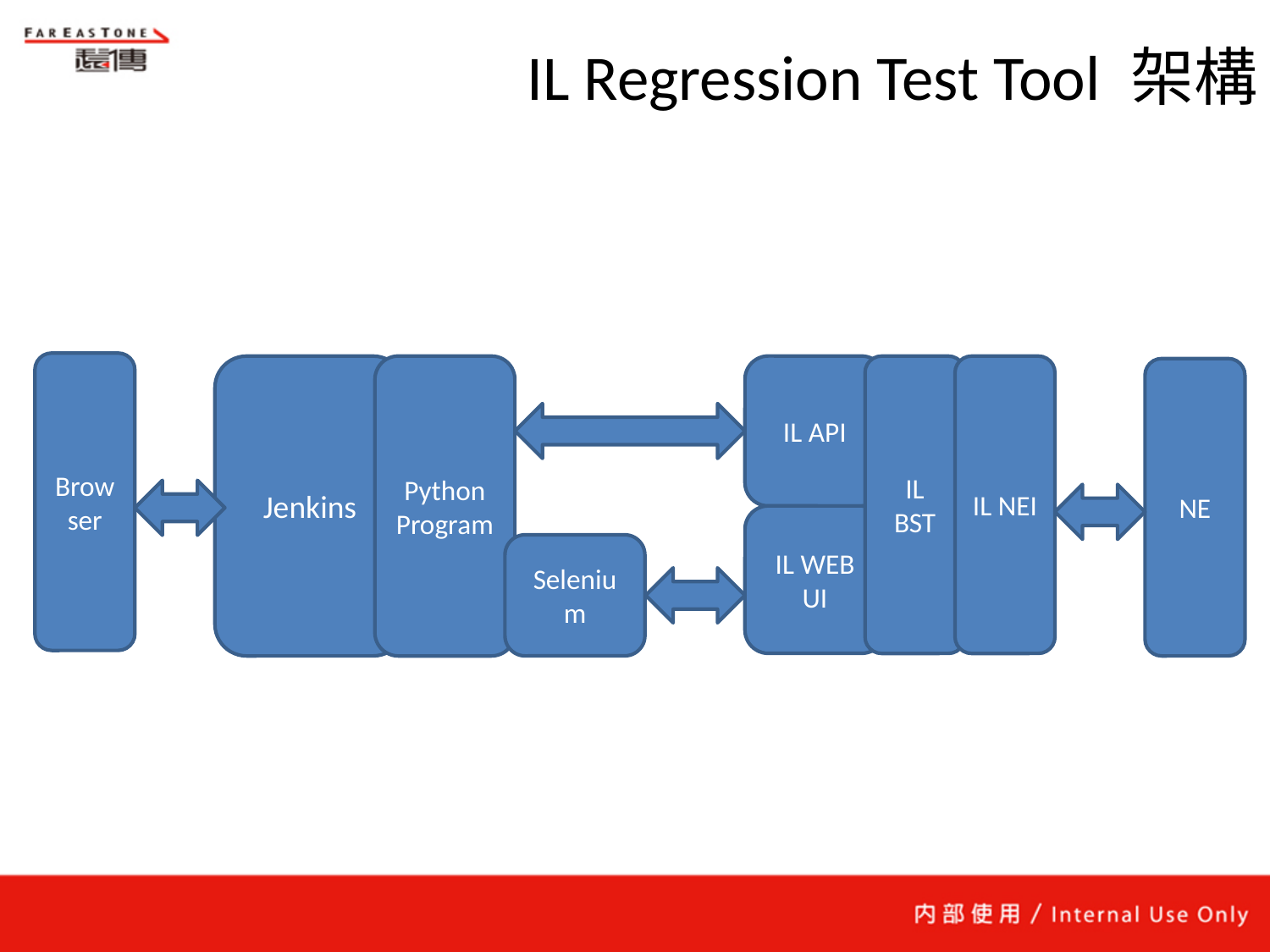

# IL Regression Test Tool 架構
Browser
Jenkins
Python
Program
IL API
IL BST
IL NEI
NE

IL WEB UI
Selenium